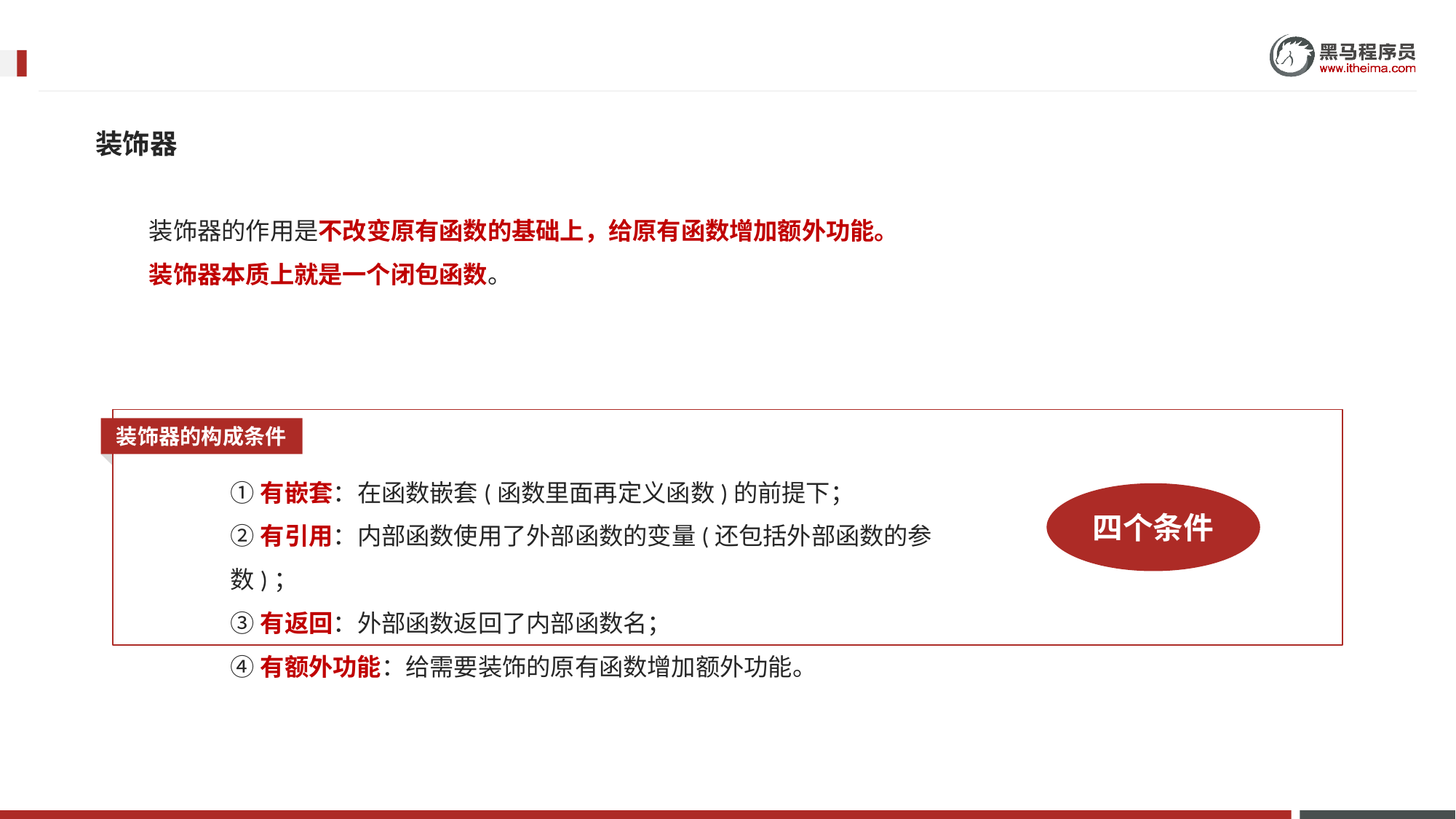

装饰器
装饰器的作用是不改变原有函数的基础上，给原有函数增加额外功能。
装饰器本质上就是一个闭包函数。

装饰器的构成条件

①有嵌套：在函数嵌套(函数里面再定义函数)的前提下；
②有引用：内部函数使用了外部函数的变量(还包括外部函数的参数)；
③有返回：外部函数返回了内部函数名；
④有额外功能：给需要装饰的原有函数增加额外功能。
四个条件